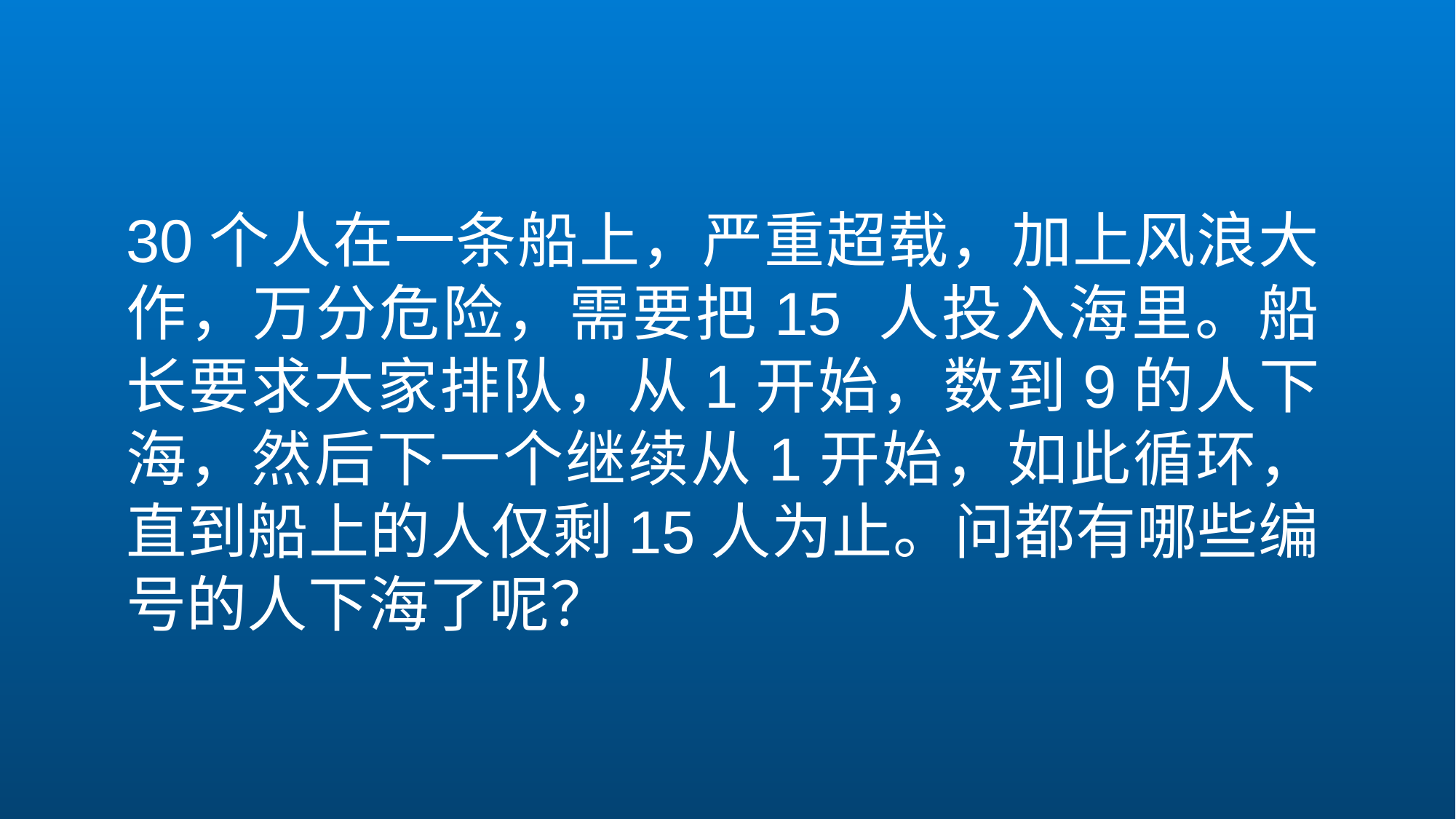

30个人在一条船上，严重超载，加上风浪大作，万分危险，需要把15 人投入海里。船长要求大家排队，从1开始，数到9的人下海，然后下一个继续从1开始，如此循环，直到船上的人仅剩15人为止。问都有哪些编号的人下海了呢？